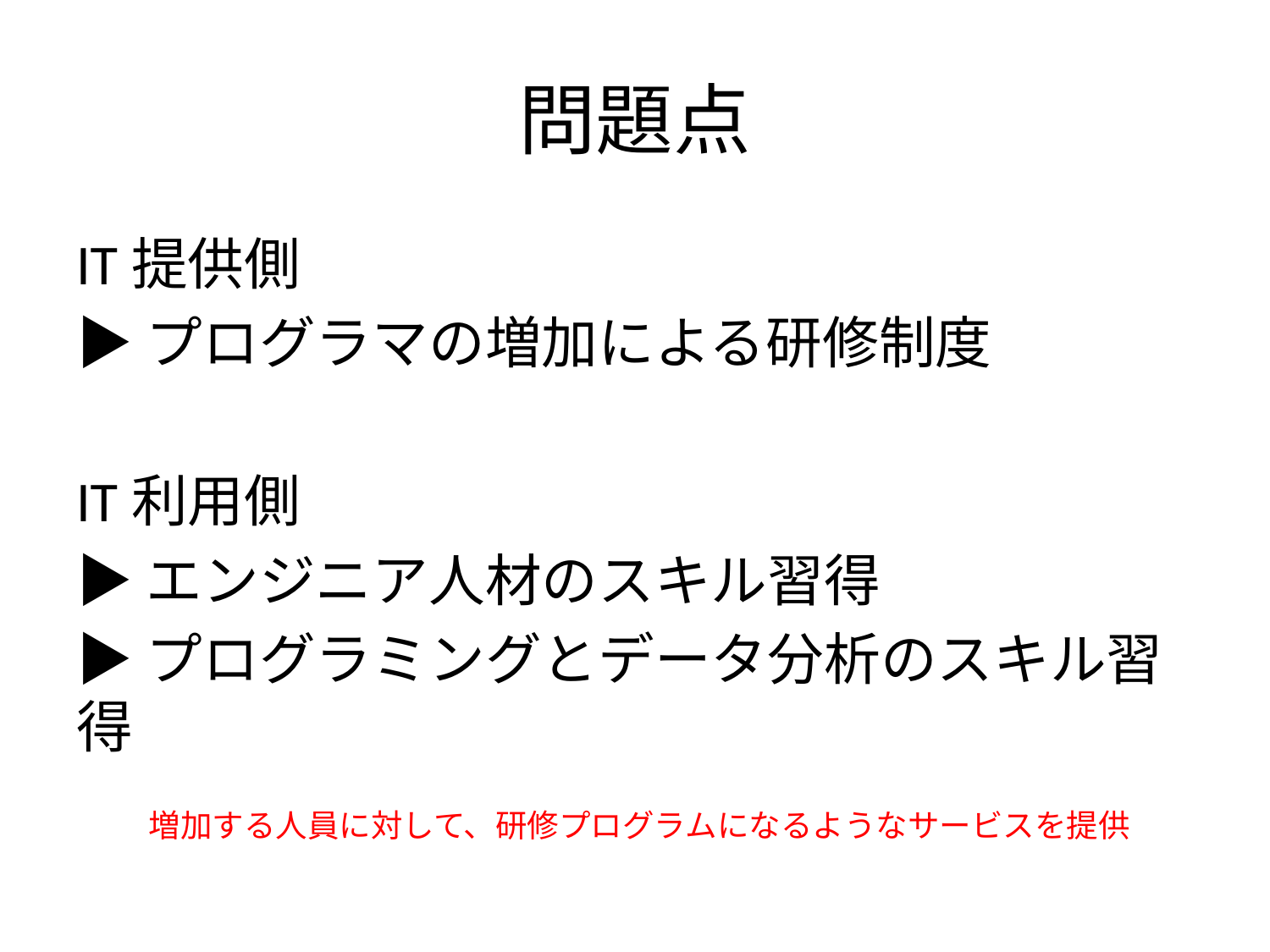

# 問題点
IT提供側
▶︎プログラマの増加による研修制度

IT利用側
▶︎エンジニア人材のスキル習得
▶︎プログラミングとデータ分析のスキル習得
増加する人員に対して、研修プログラムになるようなサービスを提供